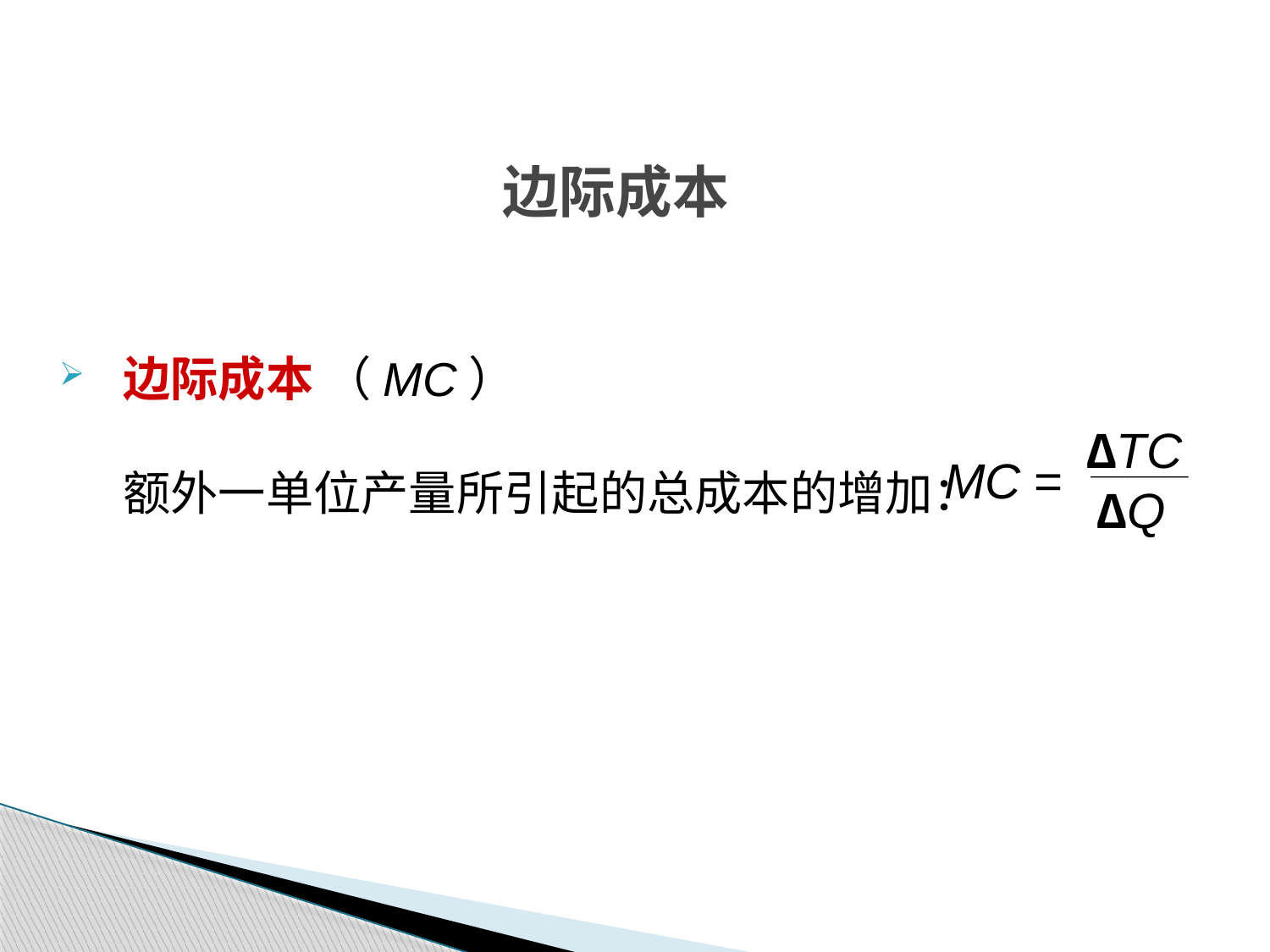

边际成本
边际成本 （MC）
额外一单位产量所引起的总成本的增加：

∆TC
∆Q

MC =